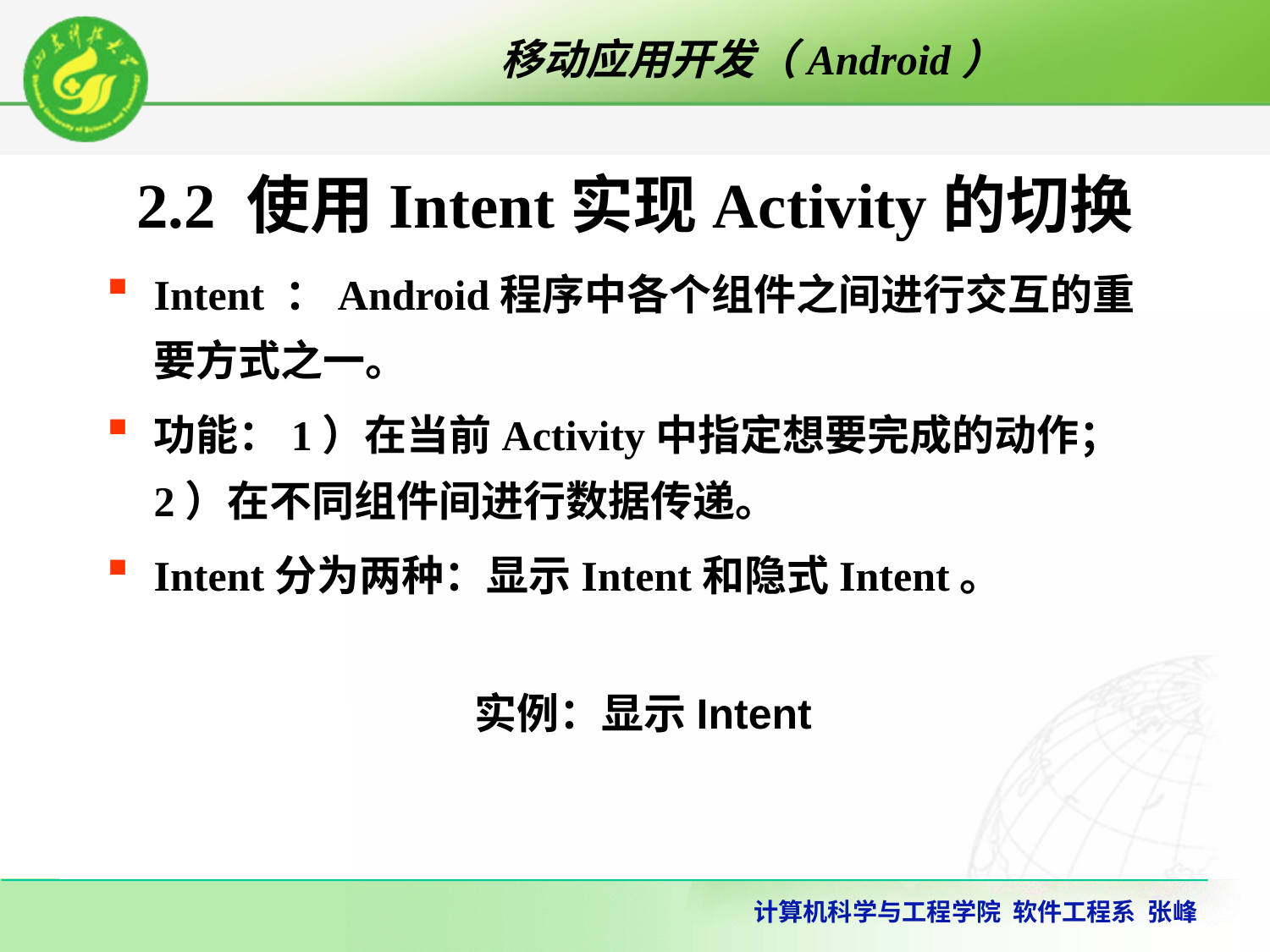

# 2.2 使用Intent实现Activity的切换
Intent ：Android程序中各个组件之间进行交互的重要方式之一。
功能：1）在当前Activity中指定想要完成的动作；2）在不同组件间进行数据传递。
Intent分为两种：显示Intent和隐式Intent。
实例：显示Intent